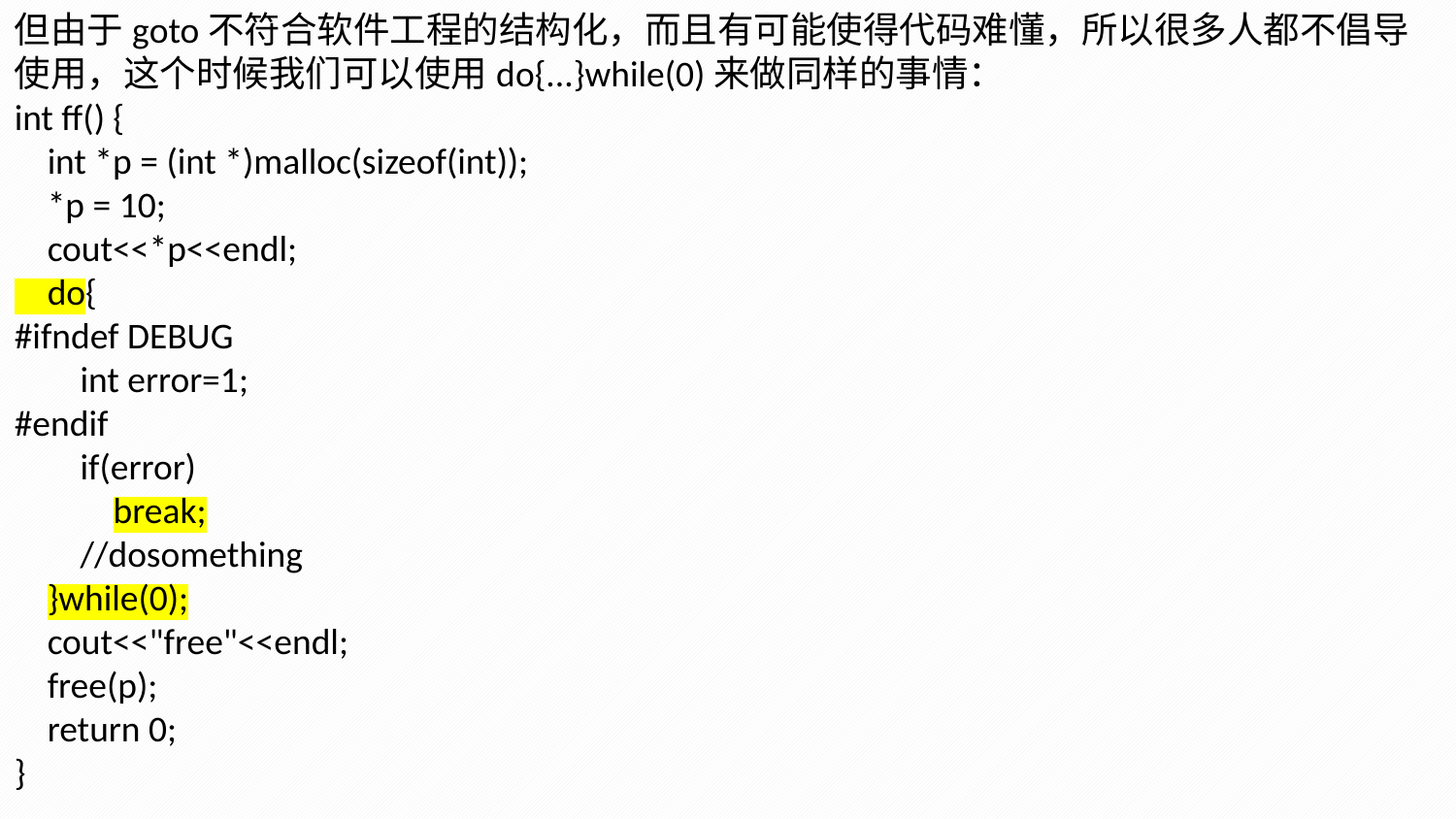

但由于goto不符合软件工程的结构化，而且有可能使得代码难懂，所以很多人都不倡导使用，这个时候我们可以使用do{...}while(0)来做同样的事情：
int ff() {
    int *p = (int *)malloc(sizeof(int));
    *p = 10;
    cout<<*p<<endl;
    do{
#ifndef DEBUG
        int error=1;
#endif
        if(error)
            break;
        //dosomething
    }while(0);
    cout<<"free"<<endl;
    free(p);
    return 0;
}